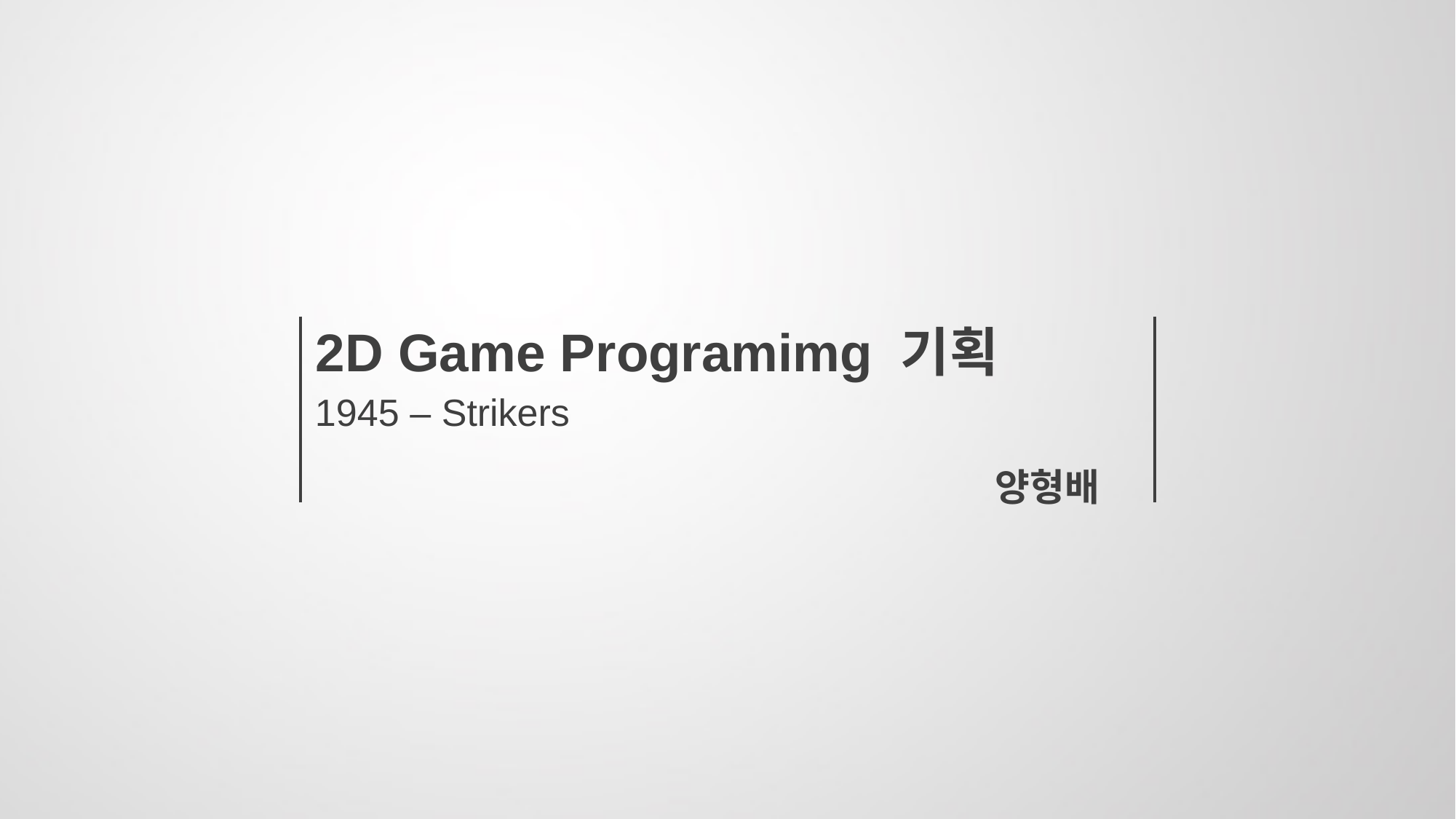

2D Game Programimg 기획
1945 – Strikers
양형배